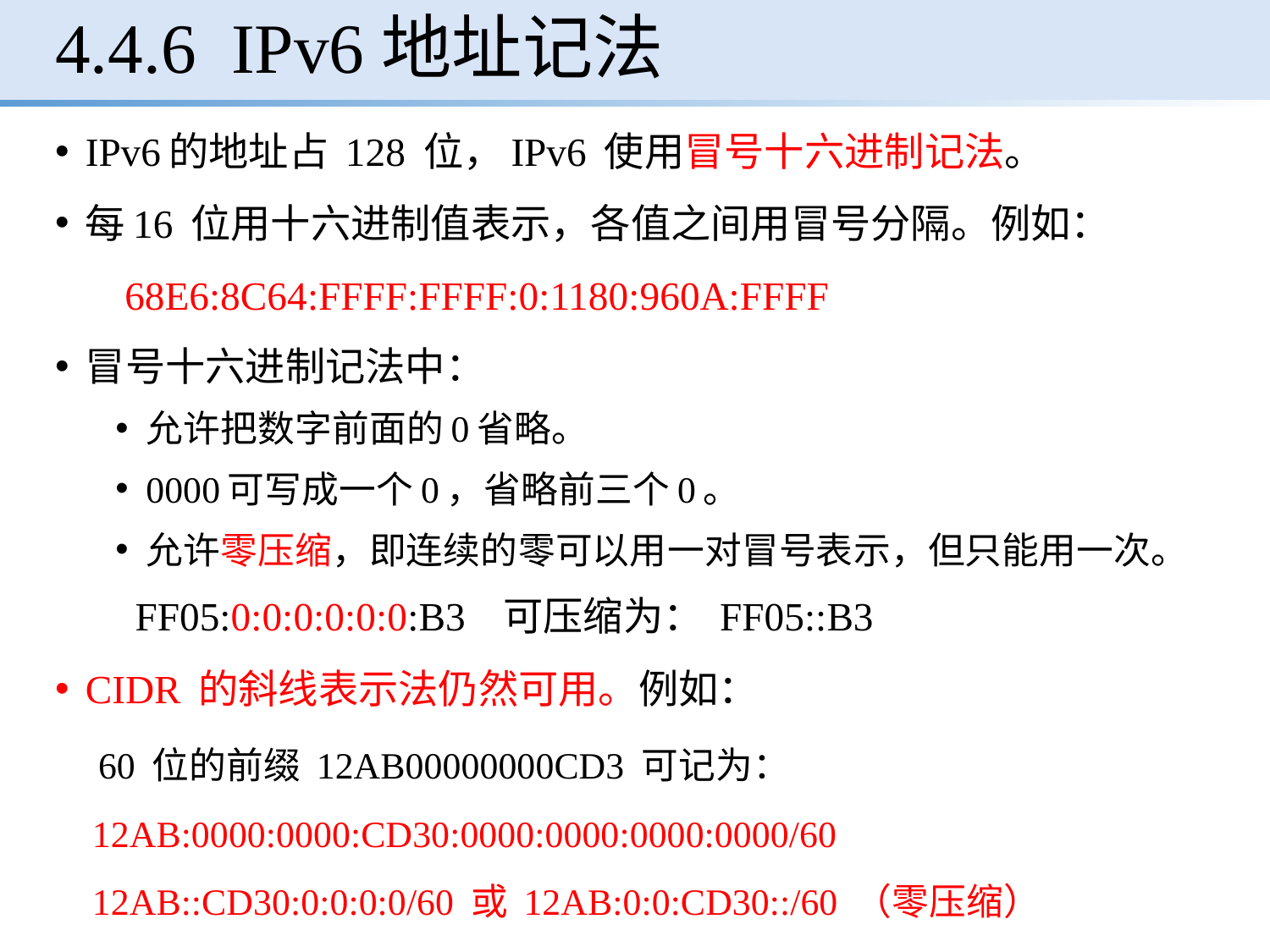

# 4.4.6  IPv6地址记法
IPv6的地址占 128 位，IPv6 使用冒号十六进制记法。
每16 位用十六进制值表示，各值之间用冒号分隔。例如：
       68E6:8C64:FFFF:FFFF:0:1180:960A:FFFF
冒号十六进制记法中：
允许把数字前面的0省略。
0000可写成一个0，省略前三个0。
允许零压缩，即连续的零可以用一对冒号表示，但只能用一次。
       FF05:0:0:0:0:0:0:B3   可压缩为： FF05::B3
CIDR 的斜线表示法仍然可用。例如：
    60 位的前缀 12AB00000000CD3 可记为：
    12AB:0000:0000:CD30:0000:0000:0000:0000/60
    12AB::CD30:0:0:0:0/60 或 12AB:0:0:CD30::/60 （零压缩）